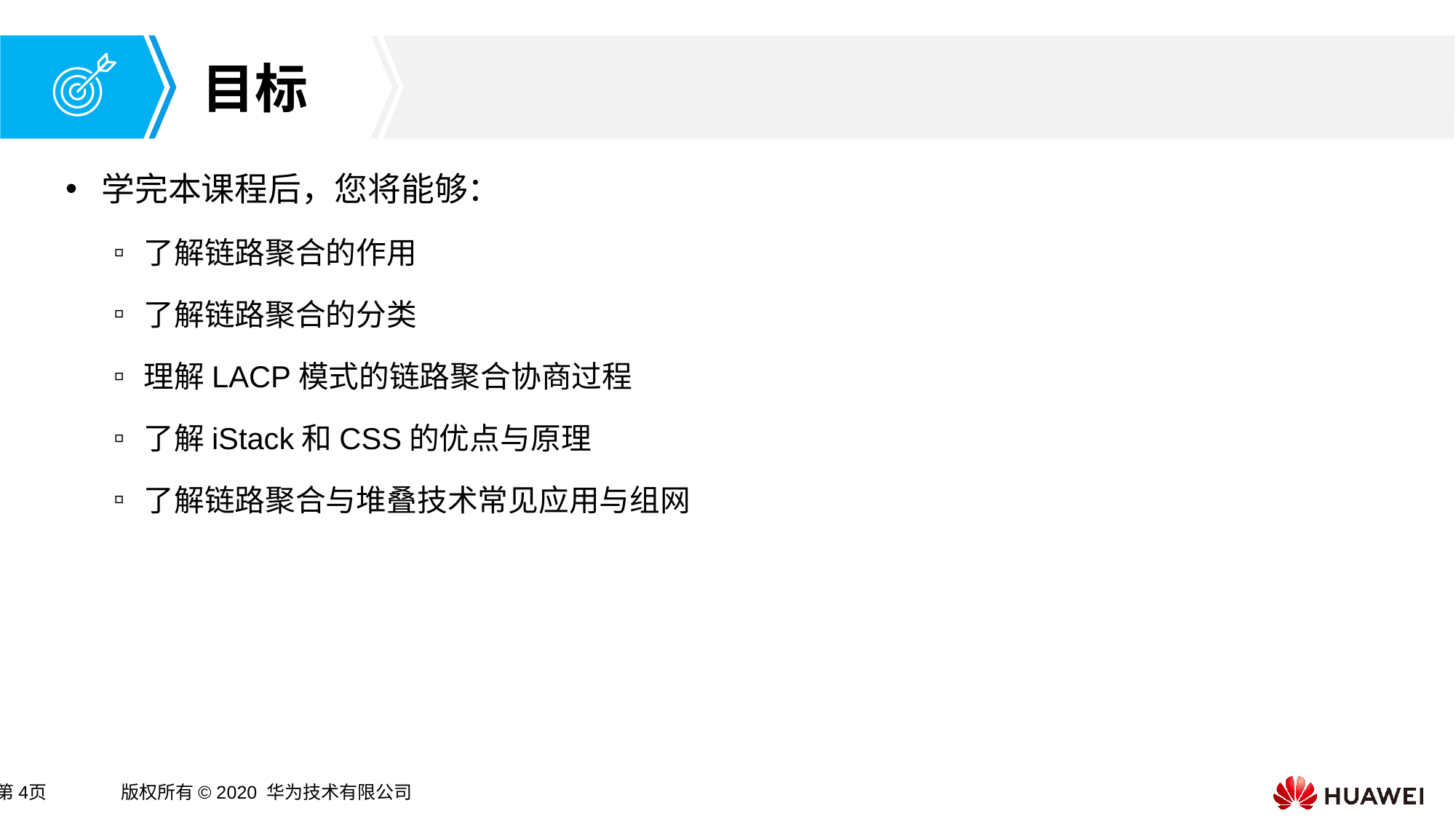

学完本课程后，您将能够：
了解链路聚合的作用
了解链路聚合的分类
理解LACP模式的链路聚合协商过程
了解iStack和CSS的优点与原理
了解链路聚合与堆叠技术常见应用与组网